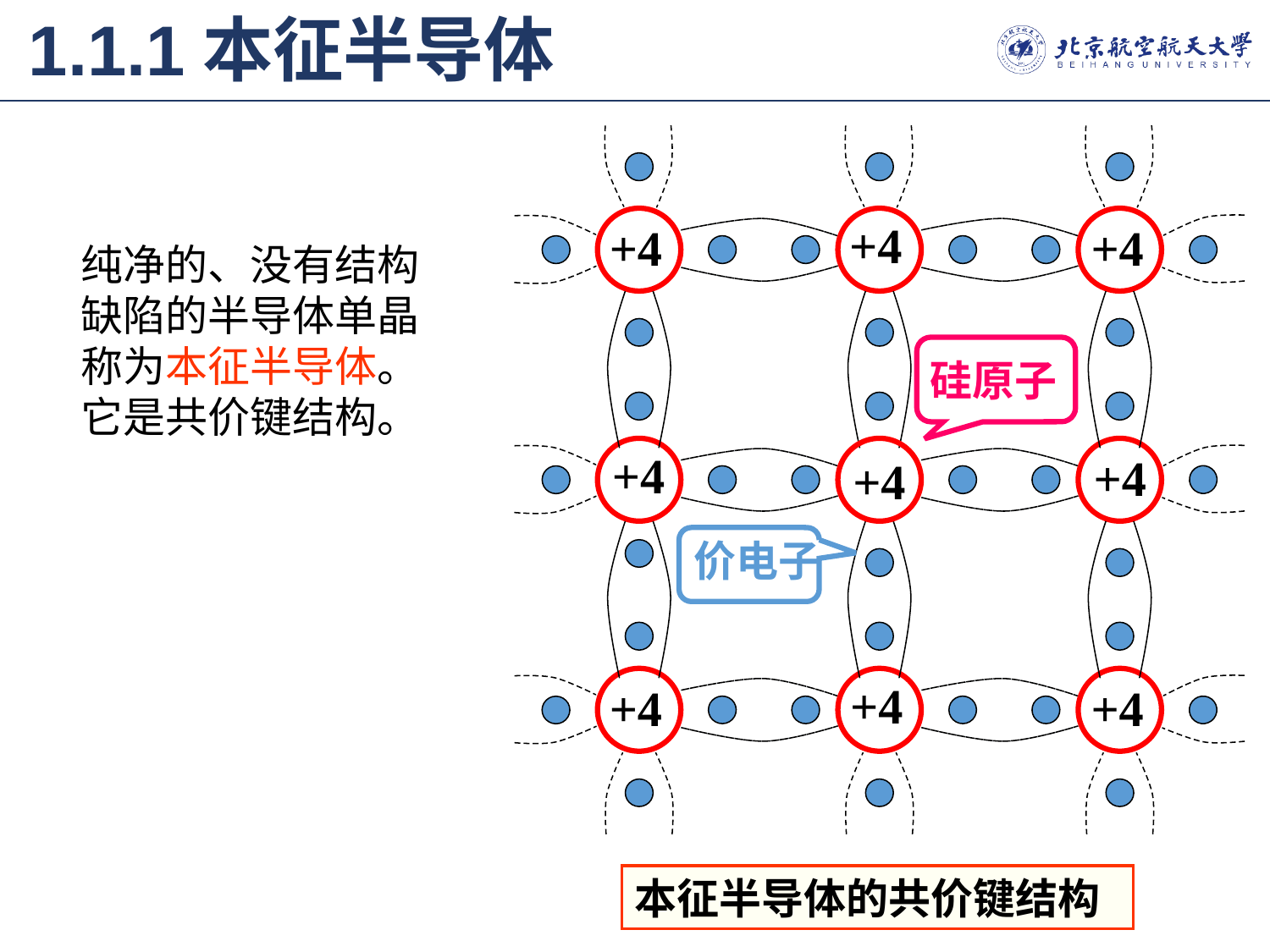

1.1.1本征半导体

+4

+4
+4

硅原子

+4

+4
+4

价电子

+4

+4
+4

本征半导体的共价键结构
纯净的、没有结构缺陷的半导体单晶称为本征半导体。它是共价键结构。
5